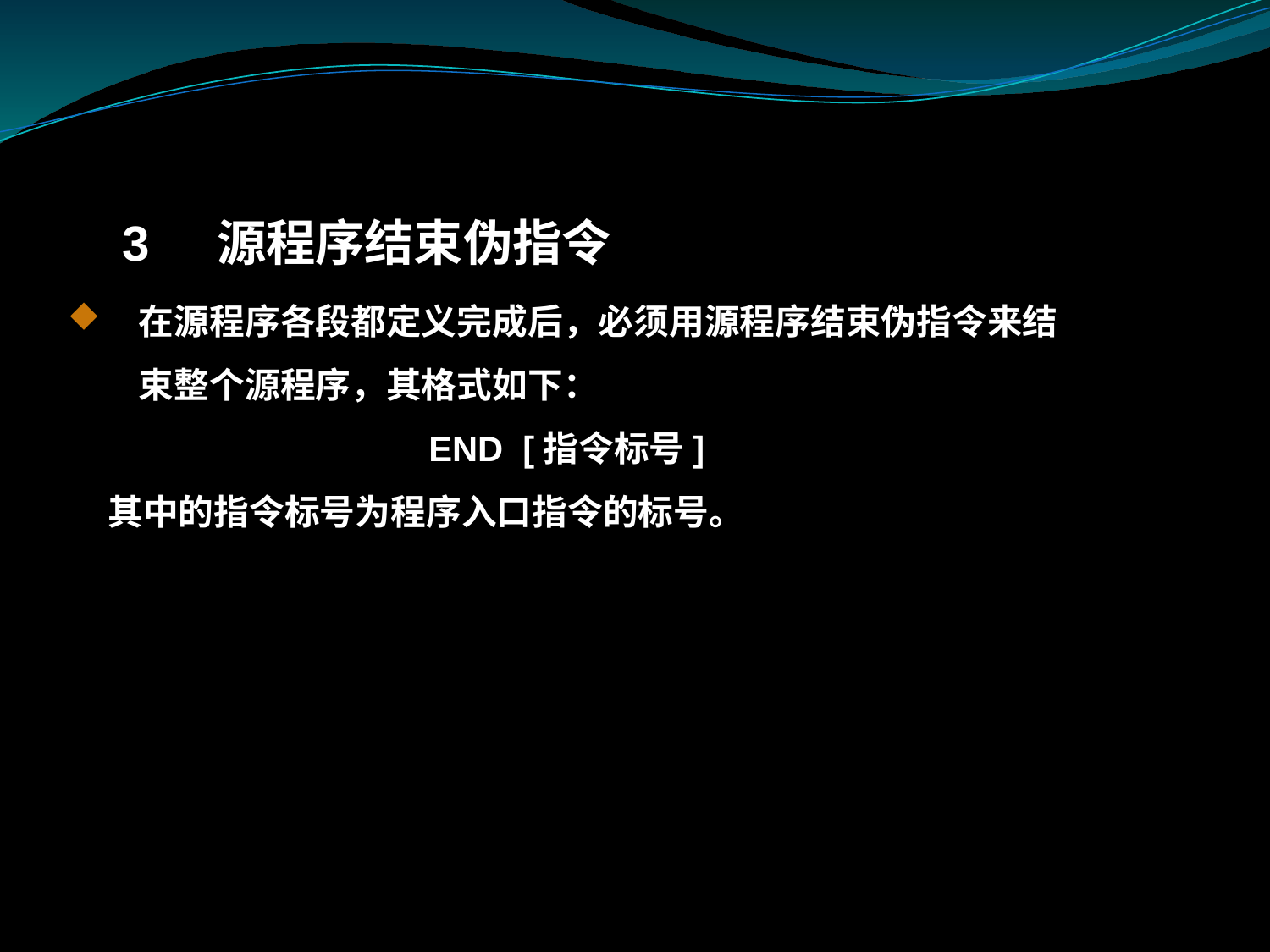

3    源程序结束伪指令
在源程序各段都定义完成后，必须用源程序结束伪指令来结束整个源程序，其格式如下：
END  [指令标号]
    其中的指令标号为程序入口指令的标号。